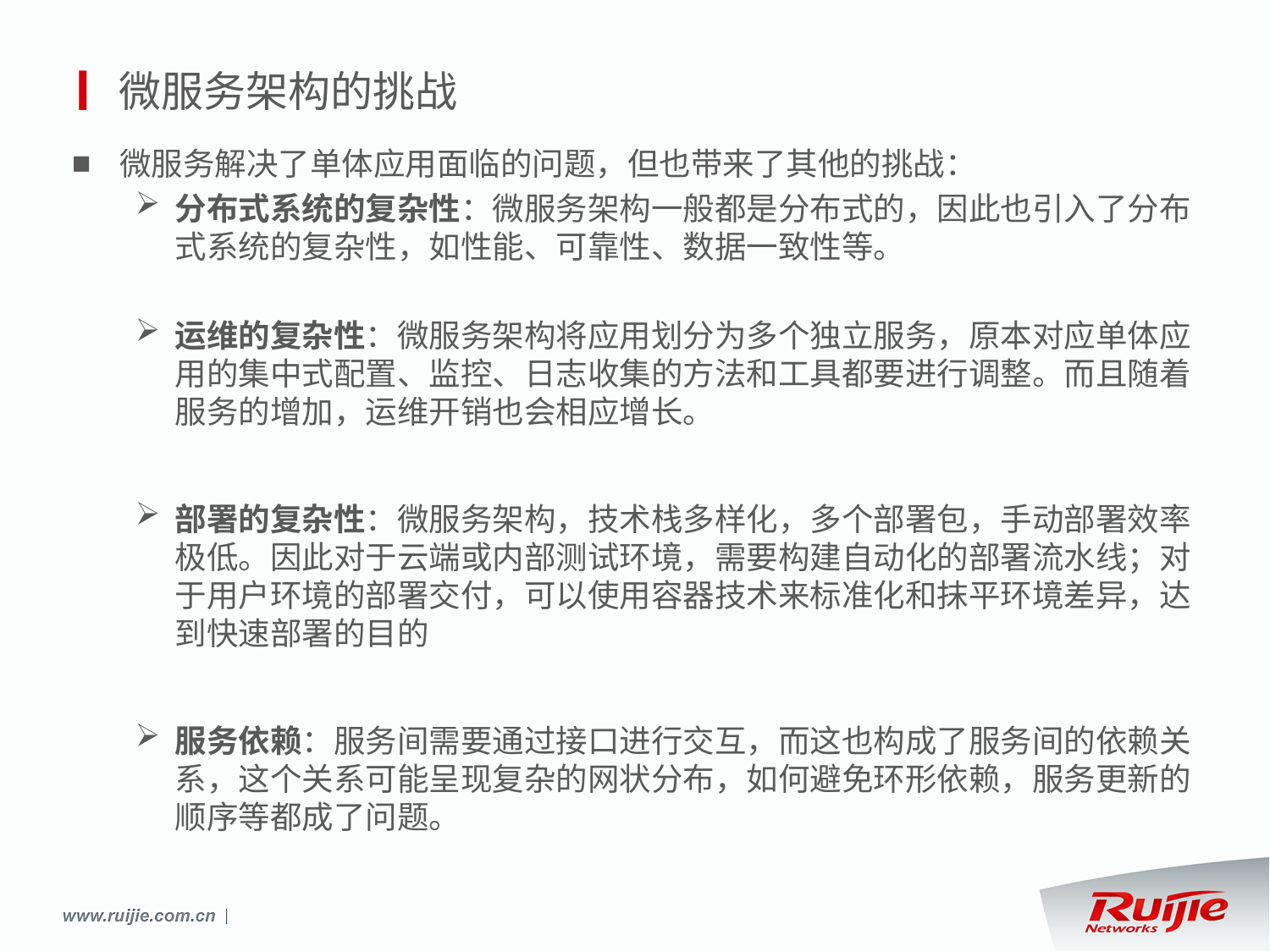

# 微服务架构的挑战
微服务解决了单体应用面临的问题，但也带来了其他的挑战：
分布式系统的复杂性：微服务架构一般都是分布式的，因此也引入了分布式系统的复杂性，如性能、可靠性、数据一致性等。

运维的复杂性：微服务架构将应用划分为多个独立服务，原本对应单体应用的集中式配置、监控、日志收集的方法和工具都要进行调整。而且随着服务的增加，运维开销也会相应增长。

部署的复杂性：微服务架构，技术栈多样化，多个部署包，手动部署效率极低。因此对于云端或内部测试环境，需要构建自动化的部署流水线；对于用户环境的部署交付，可以使用容器技术来标准化和抹平环境差异，达到快速部署的目的

服务依赖：服务间需要通过接口进行交互，而这也构成了服务间的依赖关系，这个关系可能呈现复杂的网状分布，如何避免环形依赖，服务更新的顺序等都成了问题。